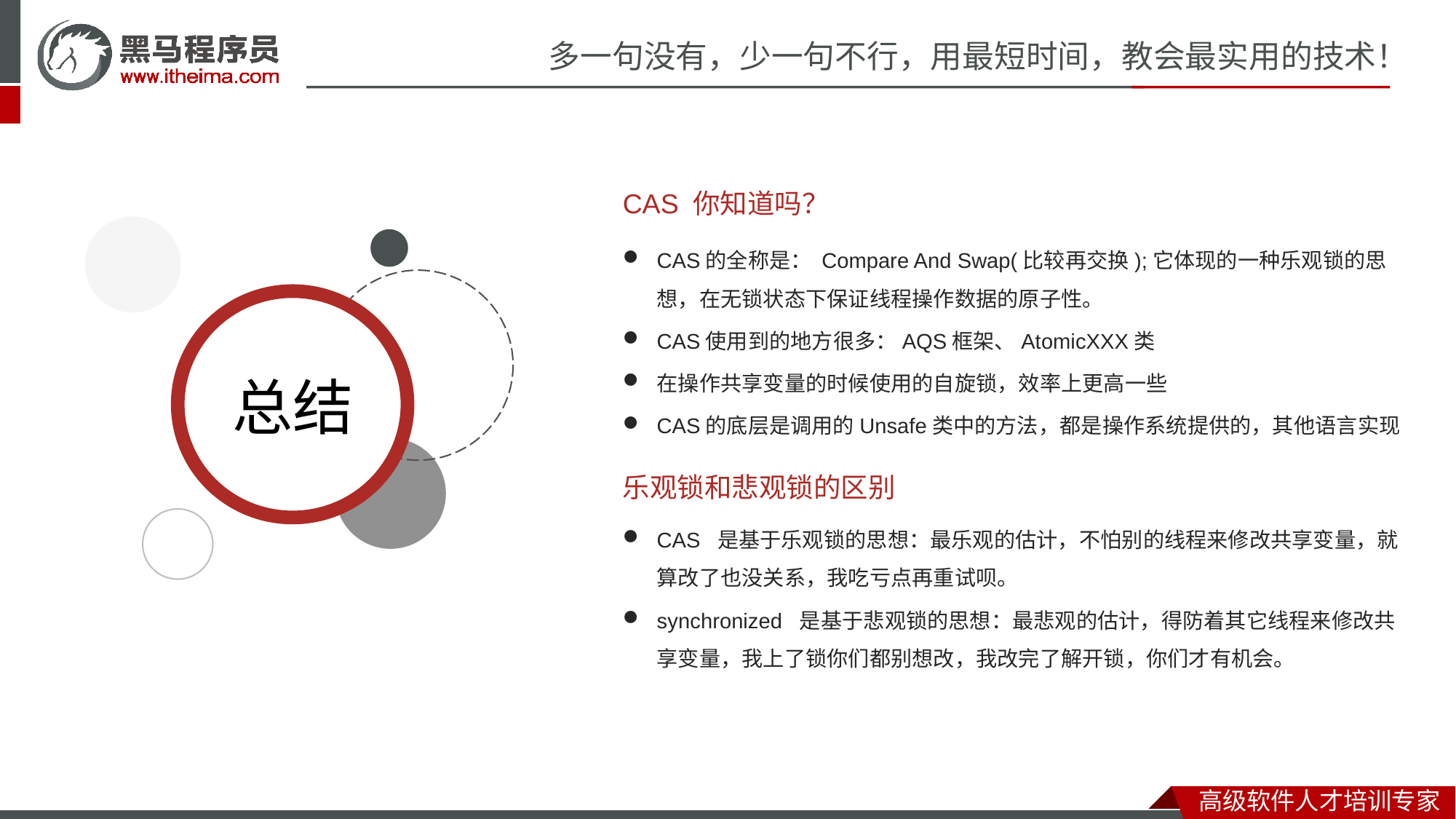

CAS 你知道吗？

乐观锁和悲观锁的区别

CAS的全称是： Compare And Swap(比较再交换);它体现的一种乐观锁的思想，在无锁状态下保证线程操作数据的原子性。
CAS使用到的地方很多：AQS框架、AtomicXXX类
在操作共享变量的时候使用的自旋锁，效率上更高一些
CAS的底层是调用的Unsafe类中的方法，都是操作系统提供的，其他语言实现
CAS  是基于乐观锁的思想：最乐观的估计，不怕别的线程来修改共享变量，就算改了也没关系，我吃亏点再重试呗。
synchronized  是基于悲观锁的思想：最悲观的估计，得防着其它线程来修改共享变量，我上了锁你们都别想改，我改完了解开锁，你们才有机会。